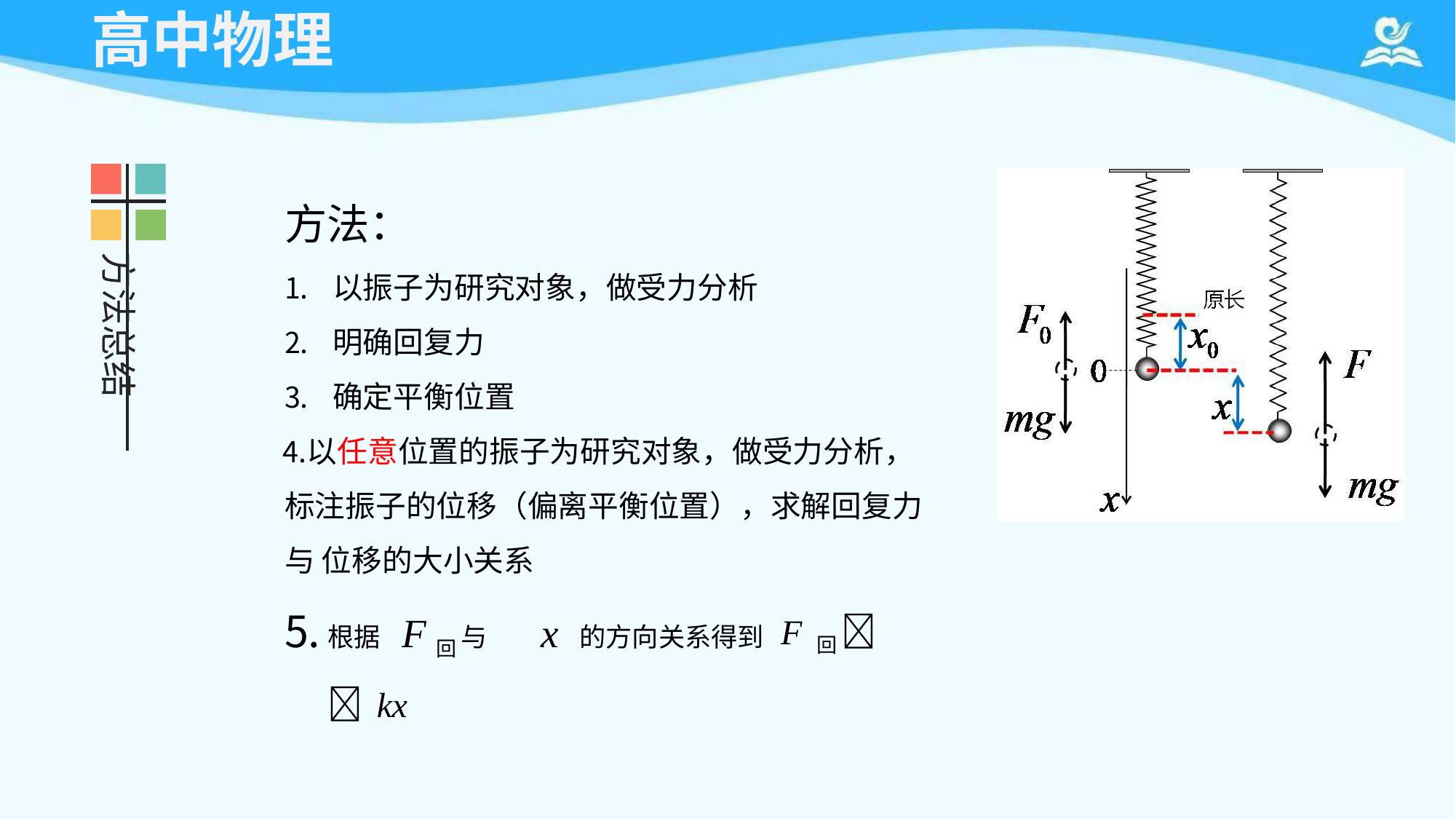

# 高中物理

方法：
以振子为研究对象，做受力分析
明确回复力
确定平衡位置
以任意位置的振子为研究对象，做受力分析，  标注振子的位移（偏离平衡位置），求解回复力与 位移的大小关系
根据 F回 与	x 的方向关系得到 F回 = −kx

方法总结